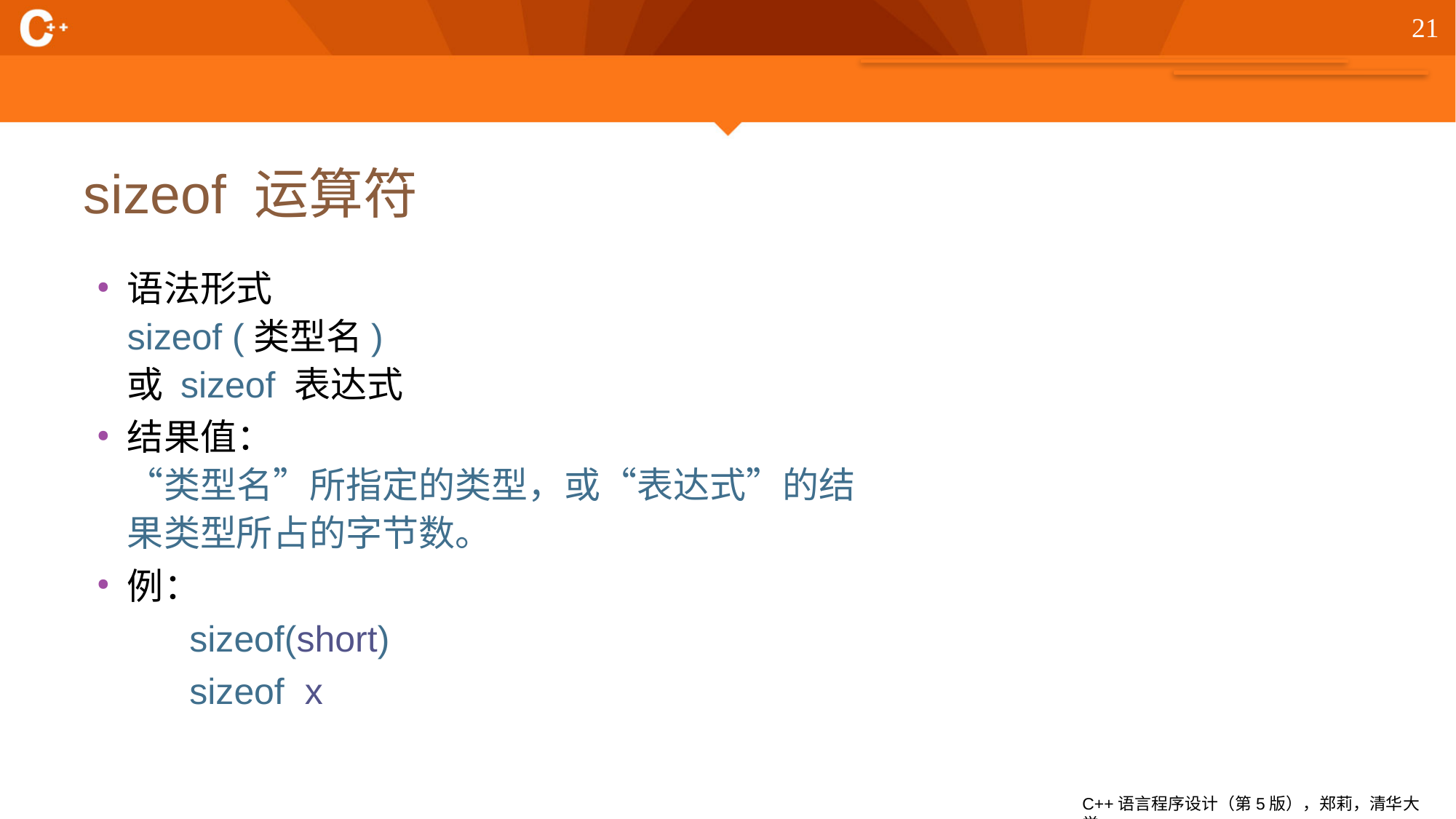

21
# sizeof 运算符
语法形式
sizeof (类型名)
或 sizeof 表达式
结果值：
“类型名”所指定的类型，或“表达式”的结果类型所占的字节数。
例：
sizeof(short)
sizeof  x